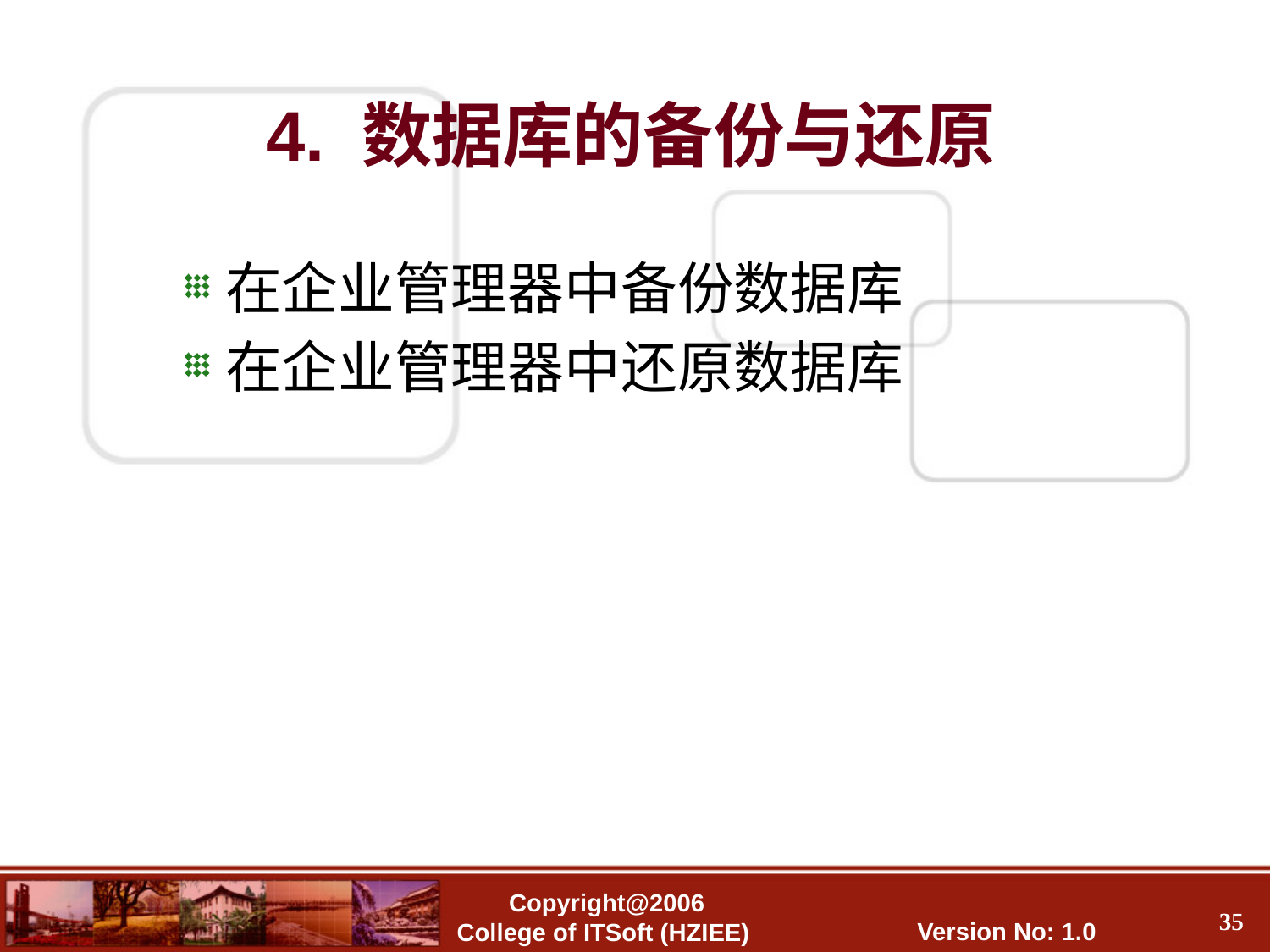

4. 数据库的备份与还原
在企业管理器中备份数据库
在企业管理器中还原数据库